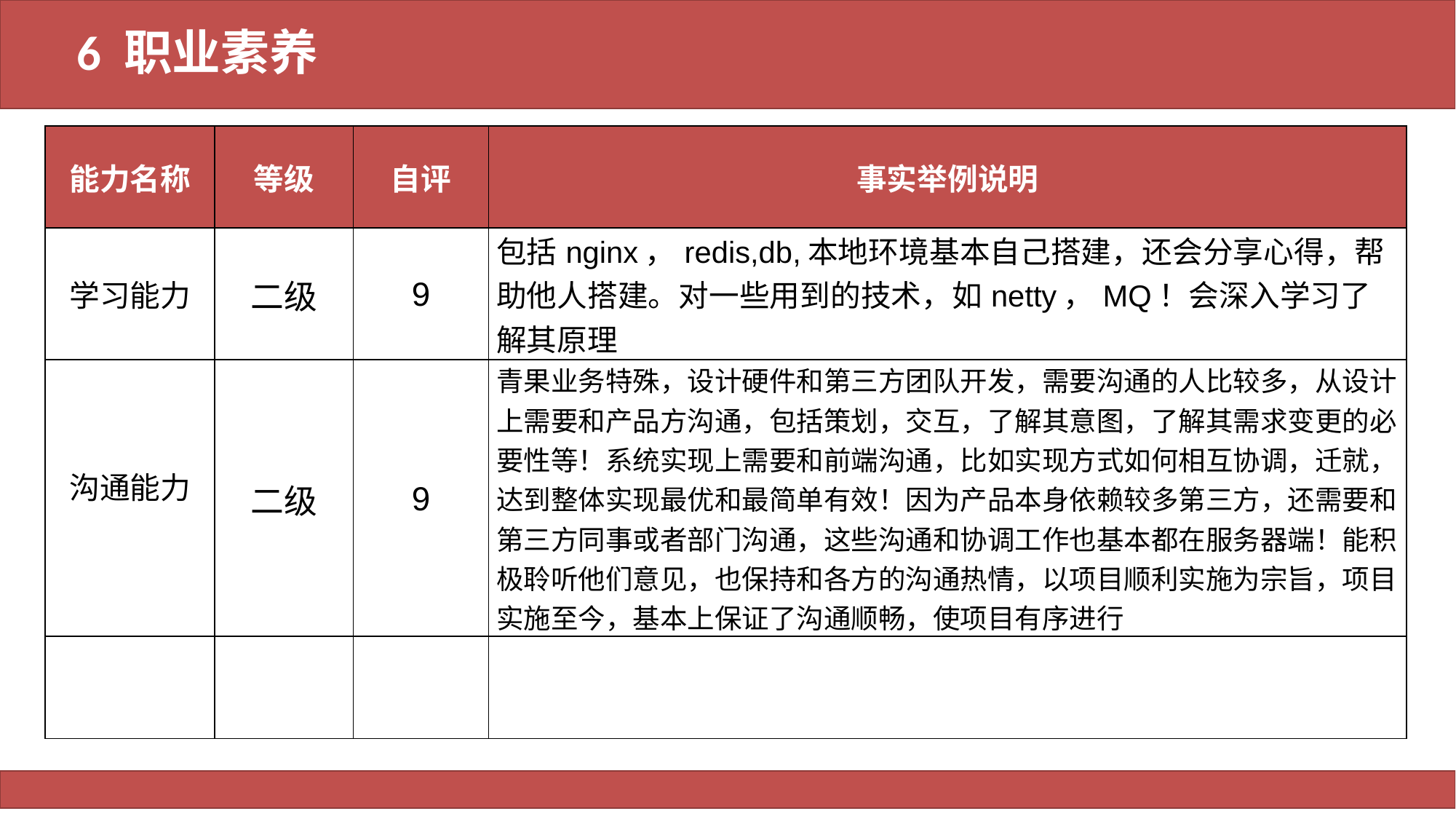

# 6 职业素养
| 能力名称 | 等级 | 自评 | 事实举例说明 |
| --- | --- | --- | --- |
| 学习能力 | 二级 | 9 | 包括nginx，redis,db,本地环境基本自己搭建，还会分享心得，帮助他人搭建。对一些用到的技术，如netty，MQ！会深入学习了解其原理 |
| 沟通能力 | 二级 | 9 | 青果业务特殊，设计硬件和第三方团队开发，需要沟通的人比较多，从设计上需要和产品方沟通，包括策划，交互，了解其意图，了解其需求变更的必要性等！系统实现上需要和前端沟通，比如实现方式如何相互协调，迁就，达到整体实现最优和最简单有效！因为产品本身依赖较多第三方，还需要和第三方同事或者部门沟通，这些沟通和协调工作也基本都在服务器端！能积极聆听他们意见，也保持和各方的沟通热情，以项目顺利实施为宗旨，项目实施至今，基本上保证了沟通顺畅，使项目有序进行 |
|  |  |  |  |